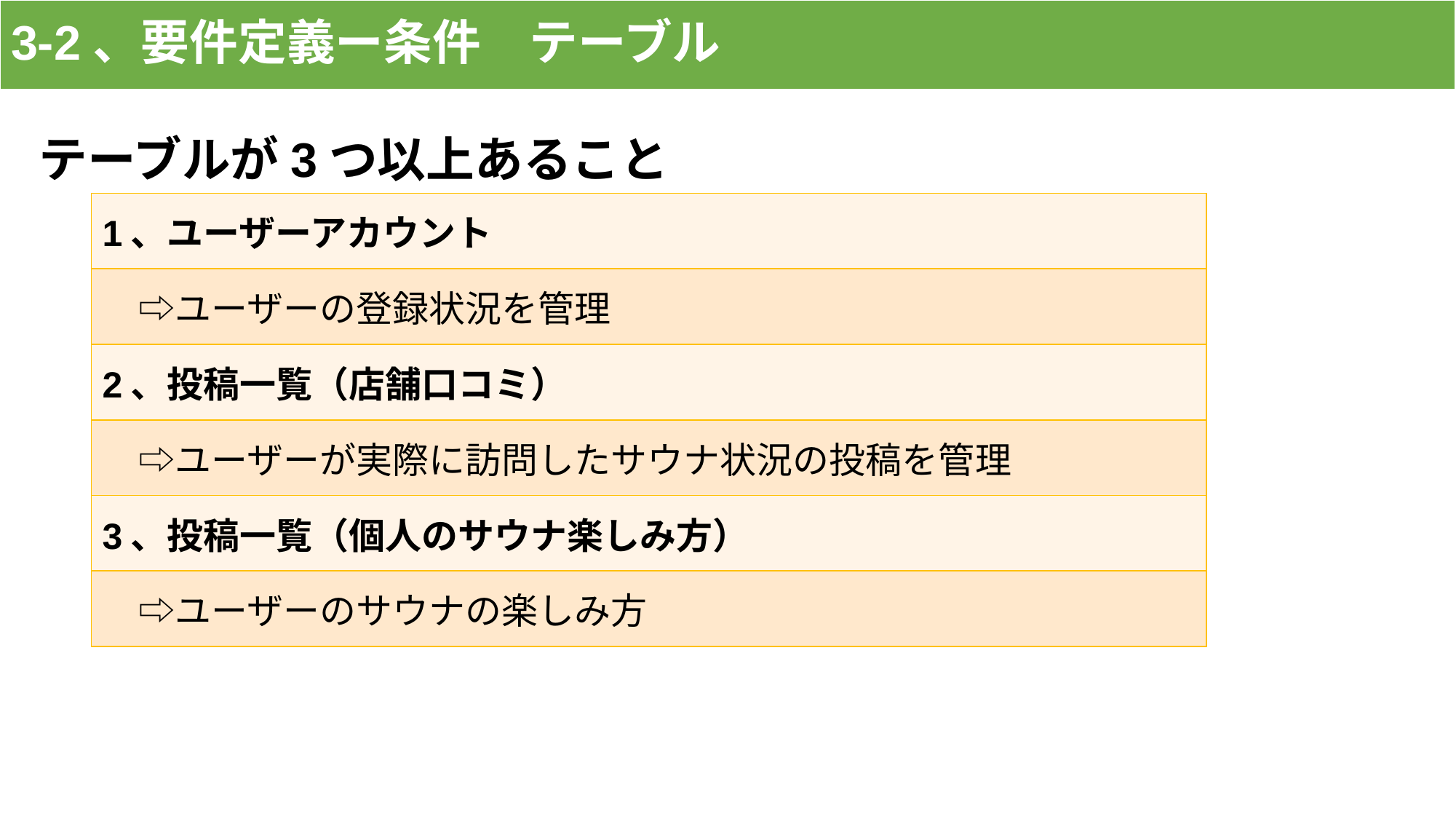

3-2、要件定義ー条件　テーブル
テーブルが3つ以上あること
| 1、ユーザーアカウント |
| --- |
| ⇨ユーザーの登録状況を管理 |
| 2、投稿一覧（店舗口コミ） |
| ⇨ユーザーが実際に訪問したサウナ状況の投稿を管理 |
| 3、投稿一覧（個人のサウナ楽しみ方） |
| ⇨ユーザーのサウナの楽しみ方 |